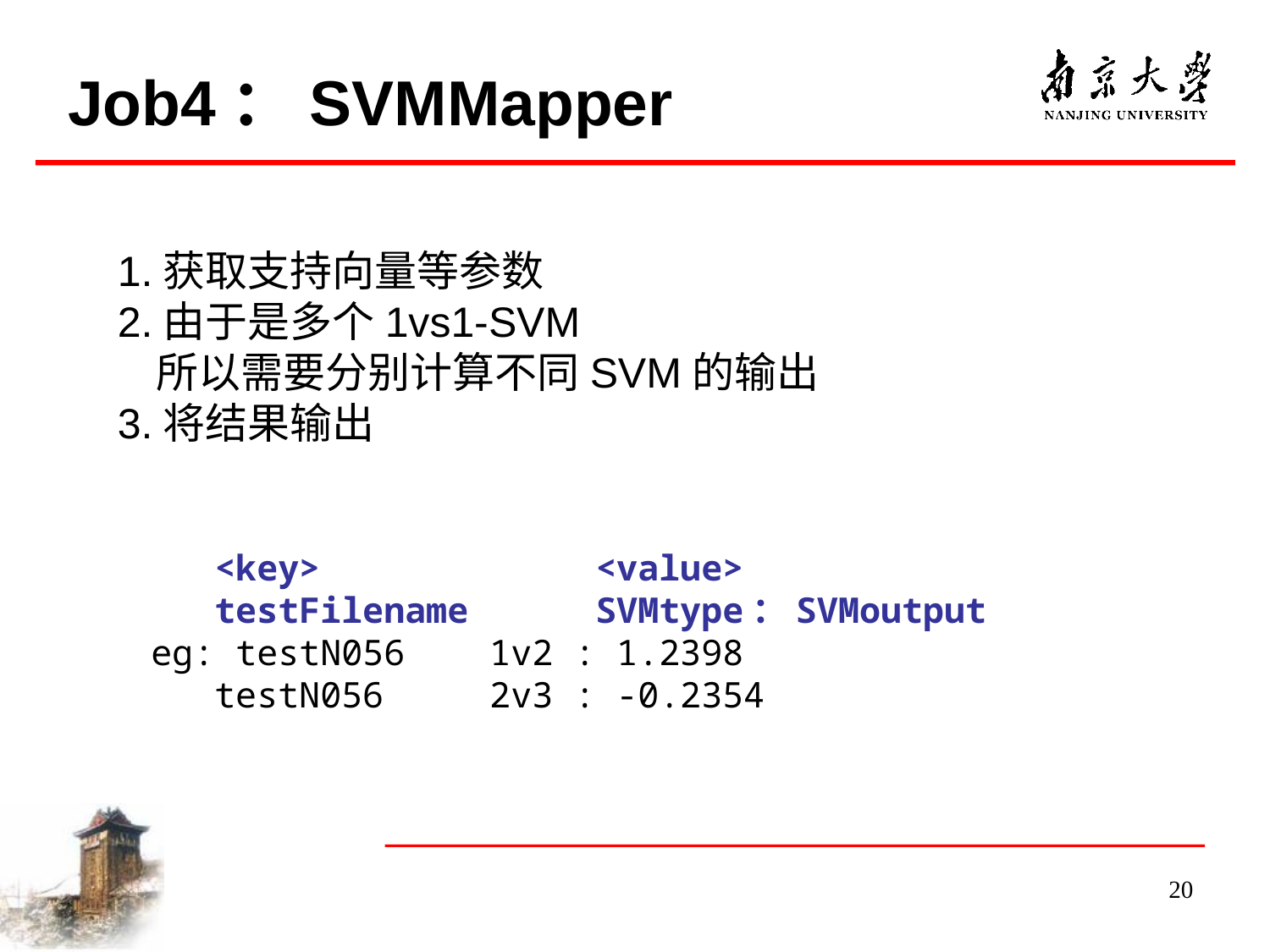

Job4：SVMMapper
1.获取支持向量等参数
2.由于是多个1vs1-SVM
   所以需要分别计算不同SVM的输出
3.将结果输出

	<key> 		<value>
	testFilename	SVMtype：SVMoutput
   eg: testN056	 1v2 : 1.2398
	testN056	 2v3 : -0.2354

20